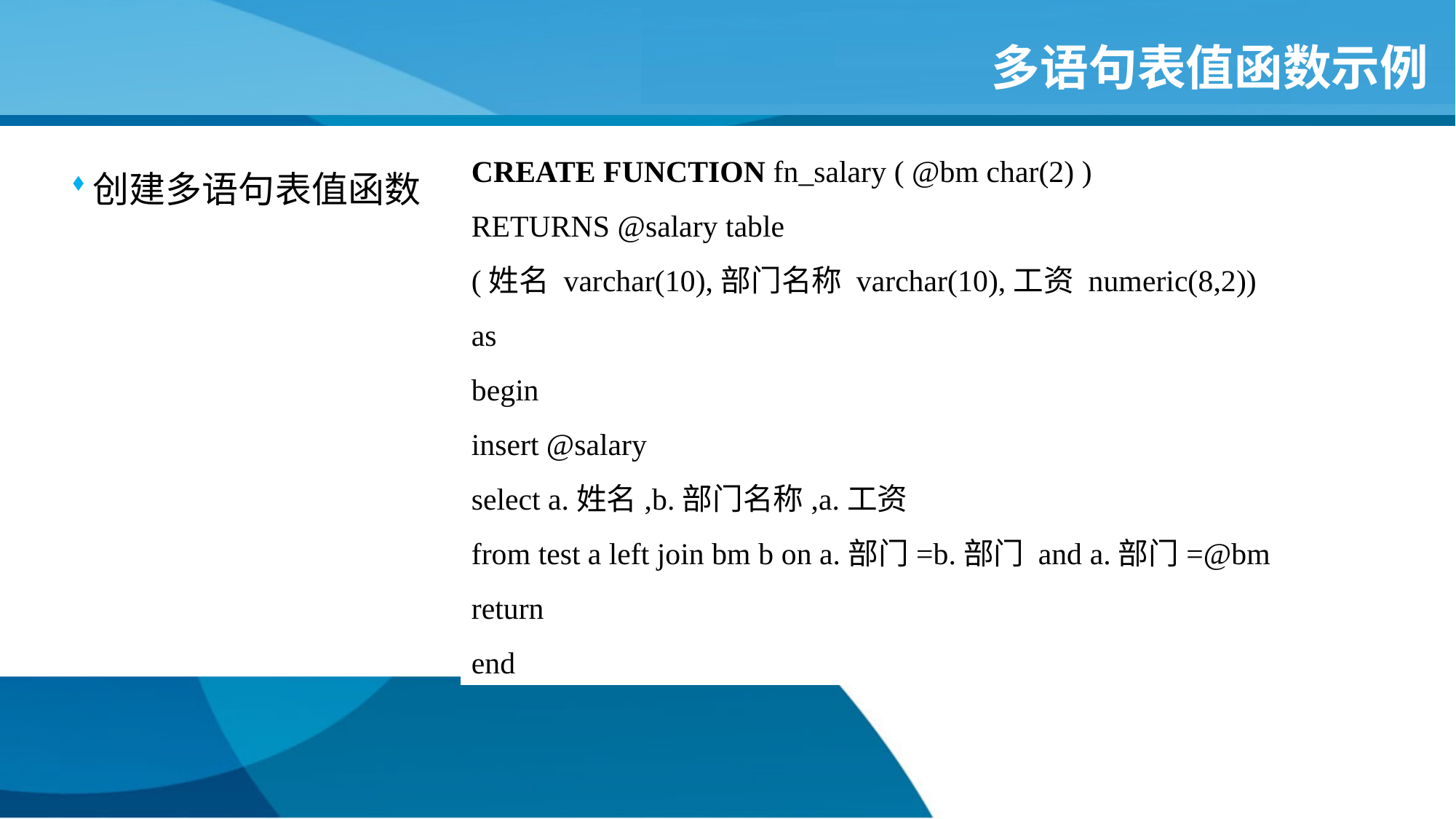

# 多语句表值函数示例
CREATE FUNCTION fn_salary ( @bm char(2) )
RETURNS @salary table
(姓名 varchar(10),部门名称 varchar(10),工资 numeric(8,2))
as
begin
insert @salary
select a.姓名,b.部门名称,a.工资
from test a left join bm b on a.部门=b.部门 and a.部门=@bm
return
end
创建多语句表值函数